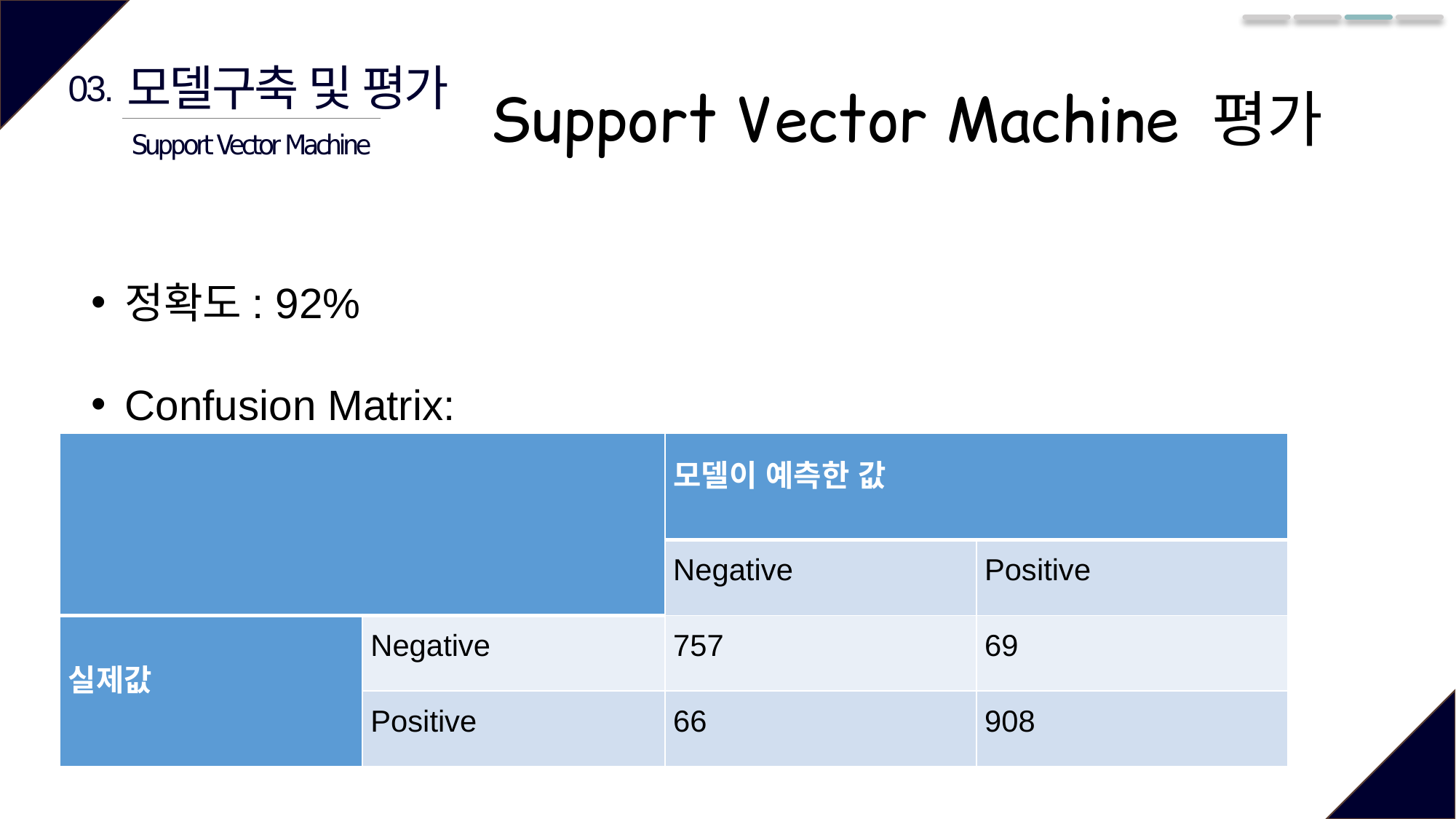

모델구축 및 평가
03.
Support Vector Machine 평가
Support Vector Machine
정확도: 92%

Confusion Matrix:
|  |  | 모델이 예측한 값 |  |
| --- | --- | --- | --- |
|  |  | Negative | Positive |
| 실제값 | Negative | 757 | 69 |
|  | Positive | 66 | 908 |